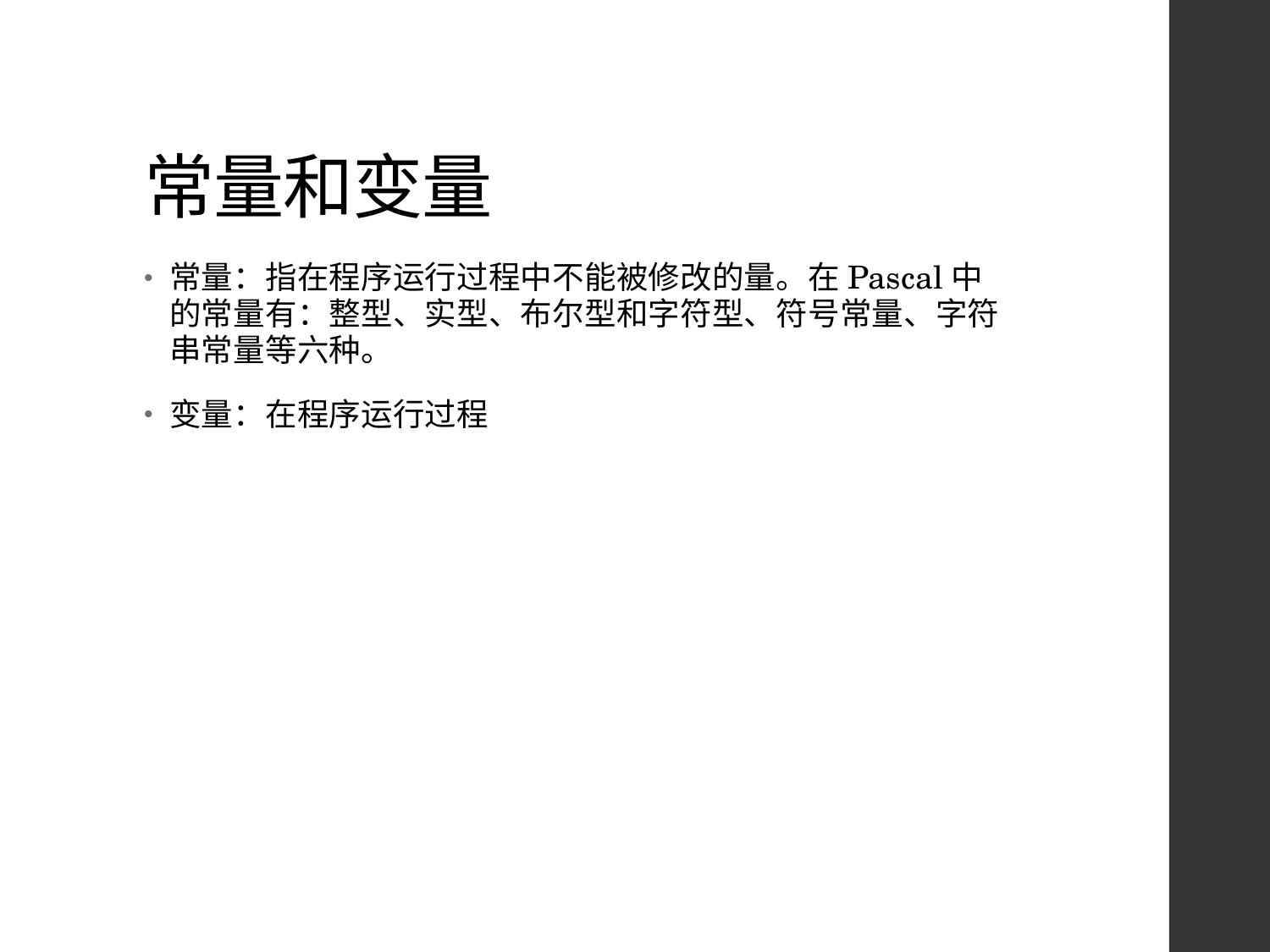

# 常量和变量
常量：指在程序运行过程中不能被修改的量。在Pascal中的常量有：整型、实型、布尔型和字符型、符号常量、字符串常量等六种。
变量：在程序运行过程